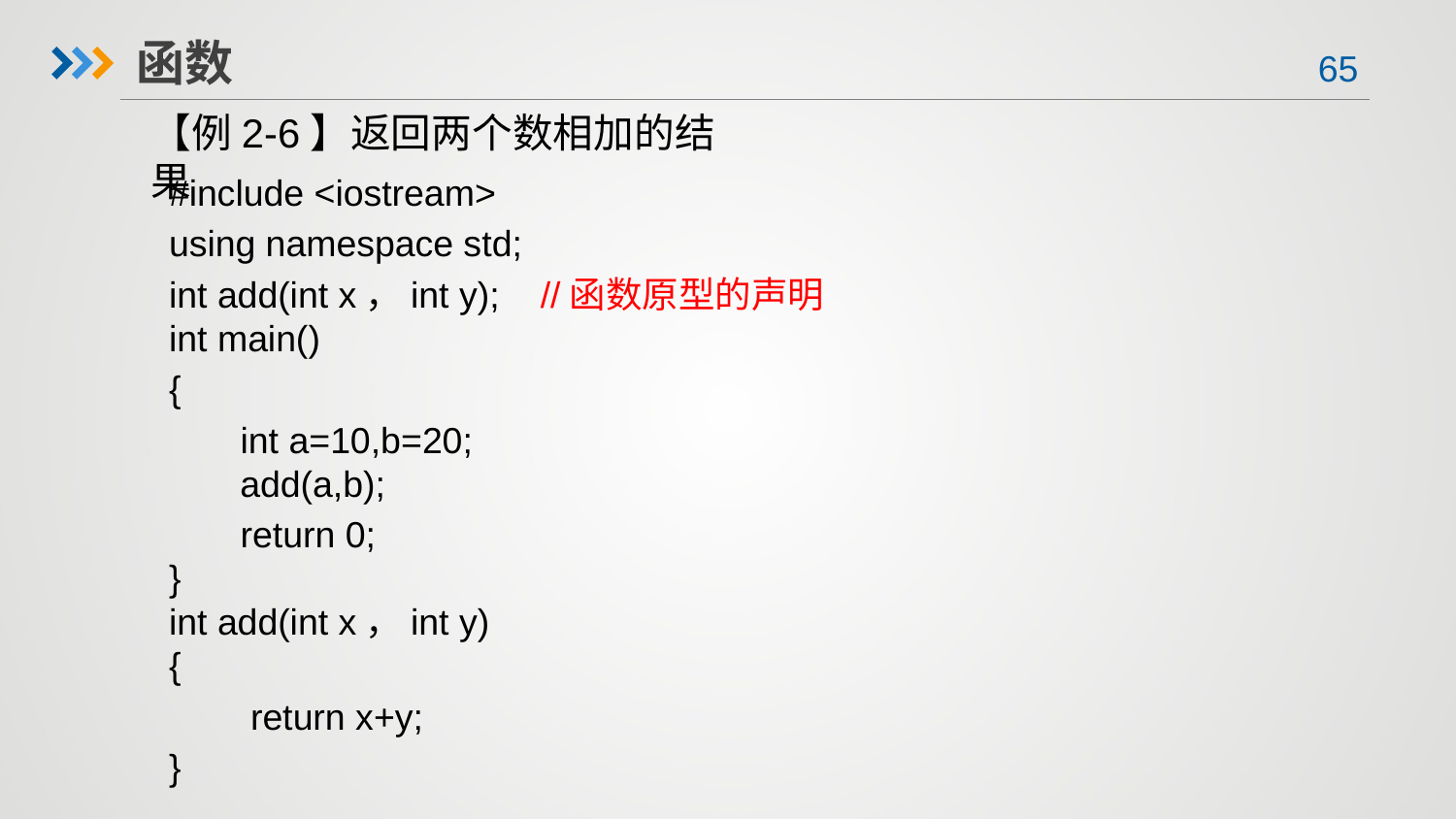

函数
【例2-6】返回两个数相加的结果
#include <iostream>
using namespace std;
int add(int x，int y);    //函数原型的声明
int main()
{
       int a=10,b=20;
       add(a,b);
       return 0;
}
int add(int x，int y)
{
        return x+y;
}